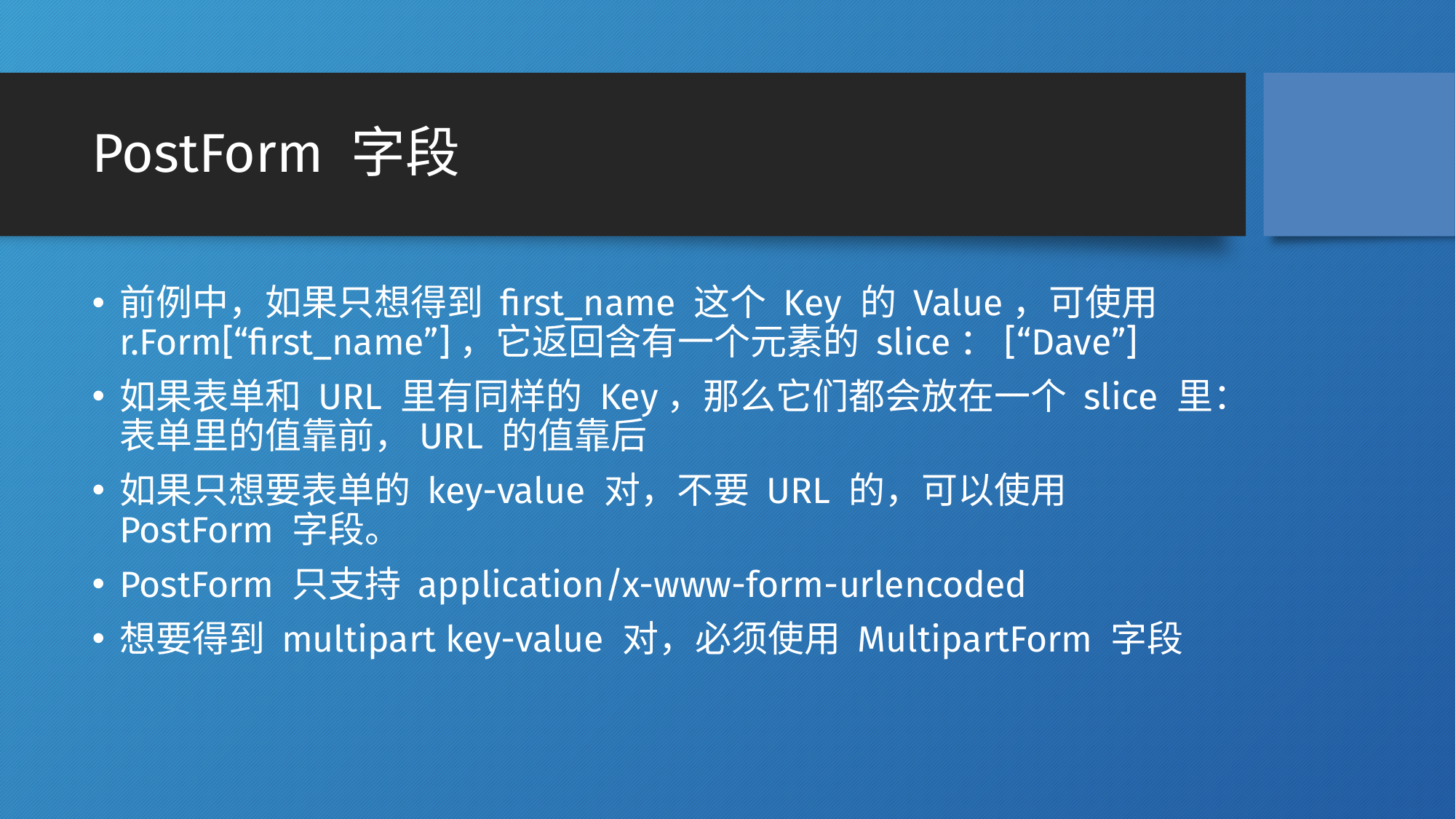

# PostForm 字段
前例中，如果只想得到 first_name 这个 Key 的 Value，可使用 r.Form[“first_name”]，它返回含有一个元素的 slice：[“Dave”]
如果表单和 URL 里有同样的 Key，那么它们都会放在一个 slice 里：表单里的值靠前，URL 的值靠后
如果只想要表单的 key-value 对，不要 URL 的，可以使用 PostForm 字段。
PostForm 只支持 application/x-www-form-urlencoded
想要得到 multipart key-value 对，必须使用 MultipartForm 字段